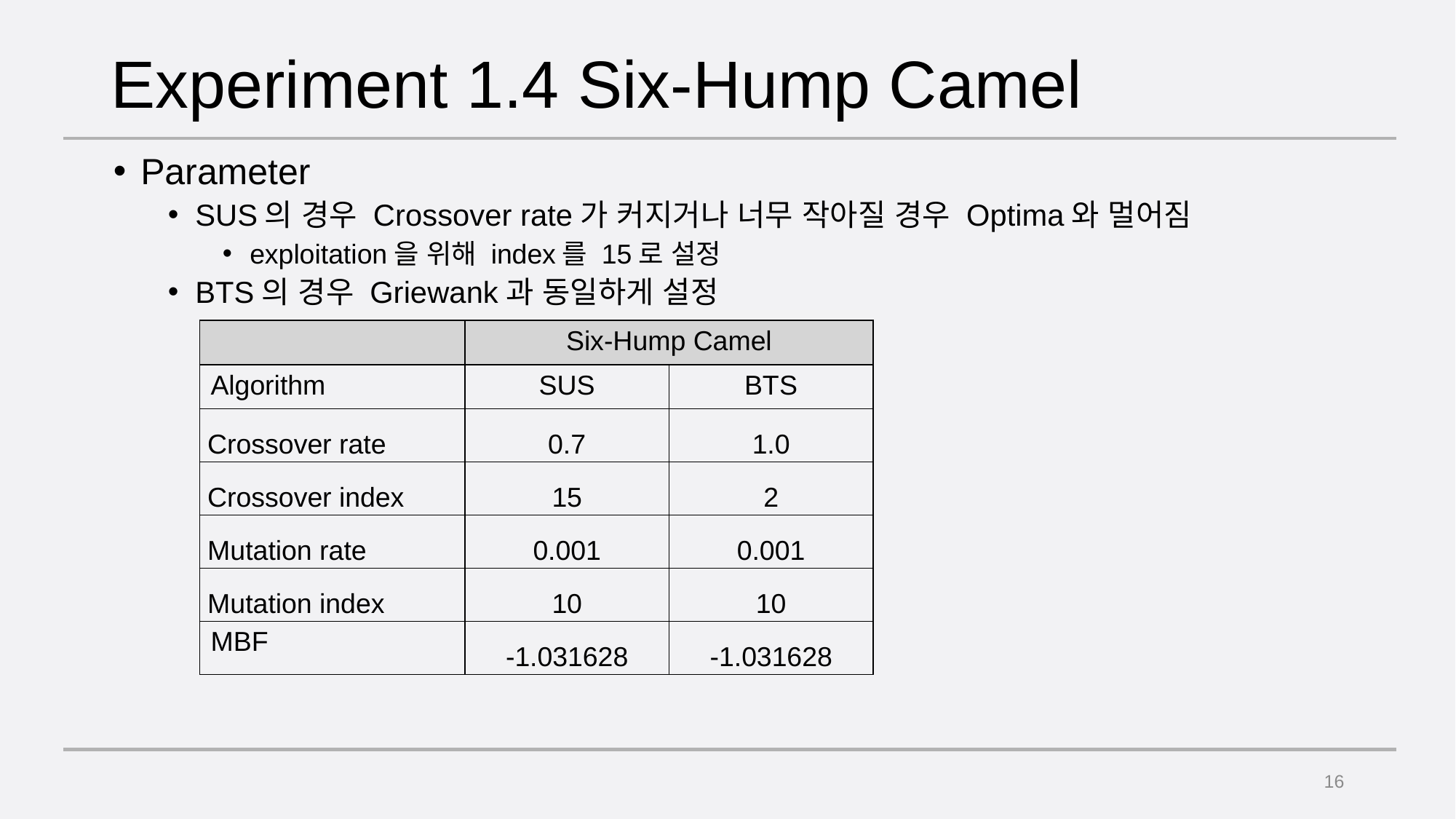

# Experiment 1.4 Six-Hump Camel
Parameter
SUS의 경우 Crossover rate가 커지거나 너무 작아질 경우 Optima와 멀어짐
exploitation을 위해 index를 15로 설정
BTS의 경우 Griewank과 동일하게 설정
|  | Six-Hump Camel |  |
| --- | --- | --- |
| Algorithm | SUS | BTS |
| Crossover rate | 0.7 | 1.0 |
| Crossover index | 15 | 2 |
| Mutation rate | 0.001 | 0.001 |
| Mutation index | 10 | 10 |
| MBF | -1.031628 | -1.031628 |
16